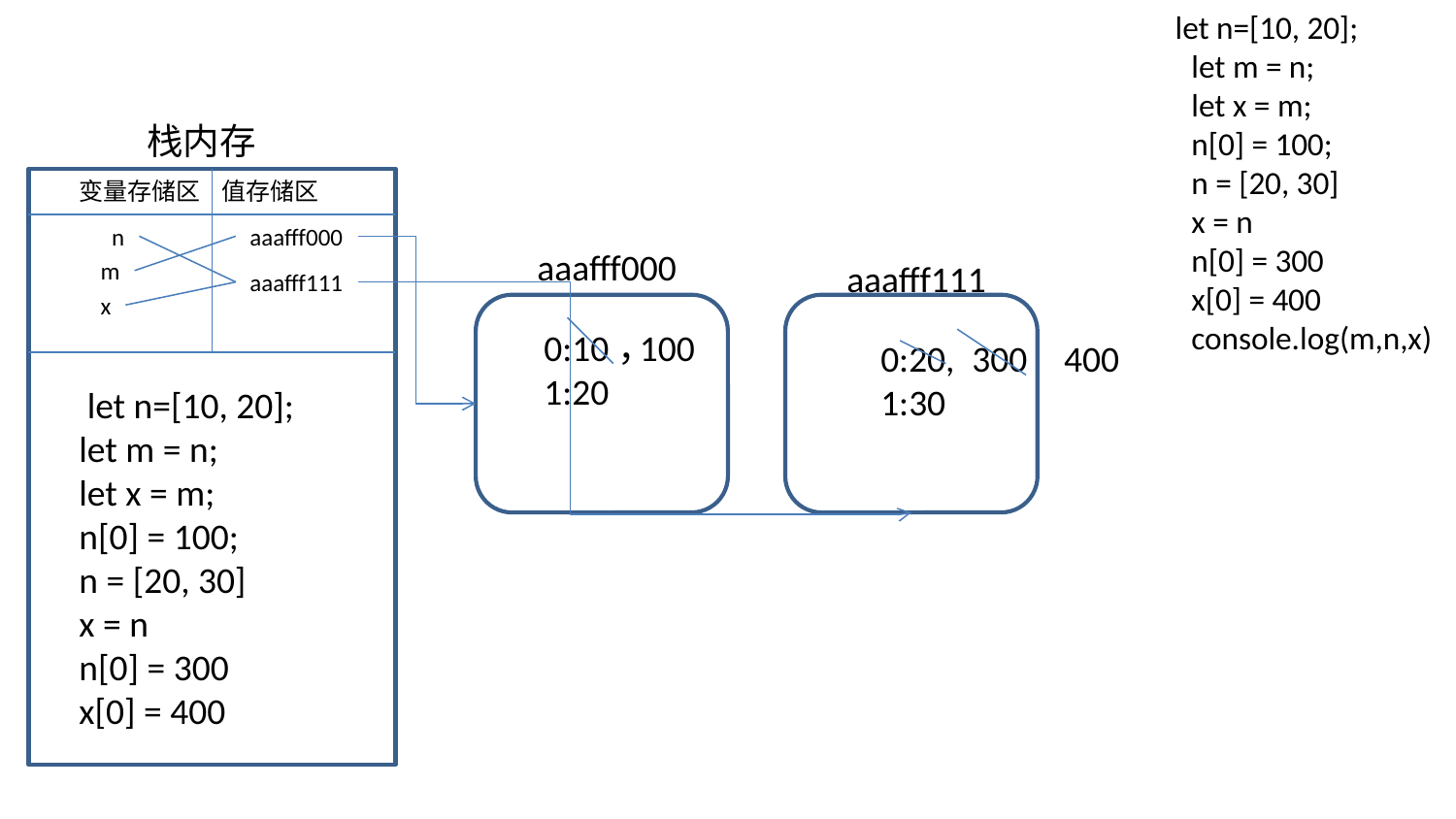

let n=[10, 20];
    let m = n;
    let x = m;
    n[0] = 100;
    n = [20, 30]
    x = n
    n[0] = 300
    x[0] = 400
    console.log(m,n,x)

栈内存

变量存储区    值存储区
n
aaafff000
aaafff000
m
aaafff111
aaafff111
x

0:10，
1:20
100
0:20,
1:30
300
400
 let n=[10, 20];
let m = n;
let x = m;
n[0] = 100;
n = [20, 30]
x = n
n[0] = 300
x[0] = 400